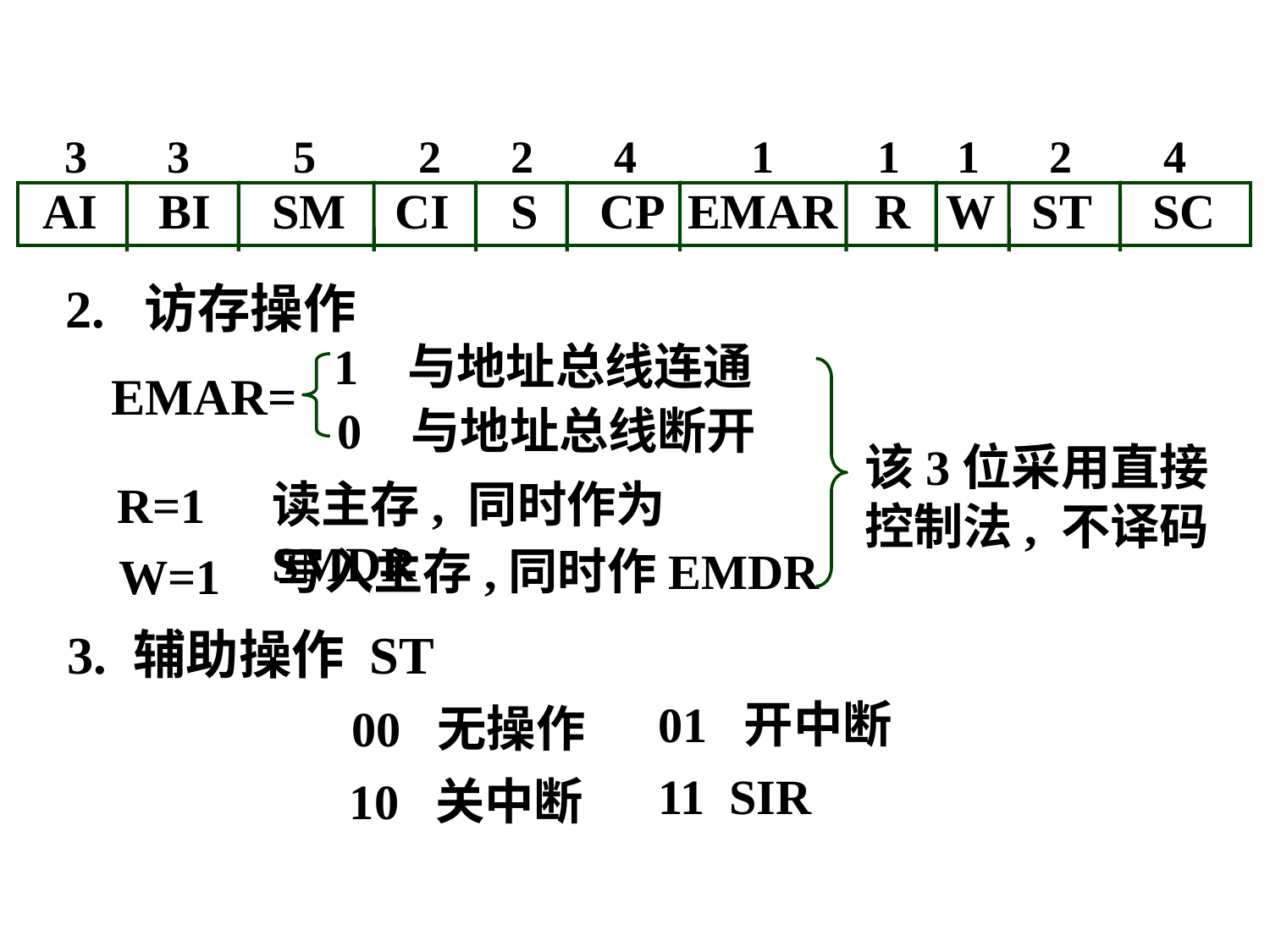

3       3         5         2      2       4          1         1     1      2        4
 AI     BI     SM    CI     S     CP  EMAR   R   W   ST     SC

2.  访存操作
1   与地址总线连通

EMAR=

0   与地址总线断开
该3位采用直接控制法, 不译码
读主存, 同时作为SMDR
R=1
写入主存,同时作EMDR
W=1
3. 辅助操作 ST
01  开中断
00  无操作
11  SIR
10  关中断